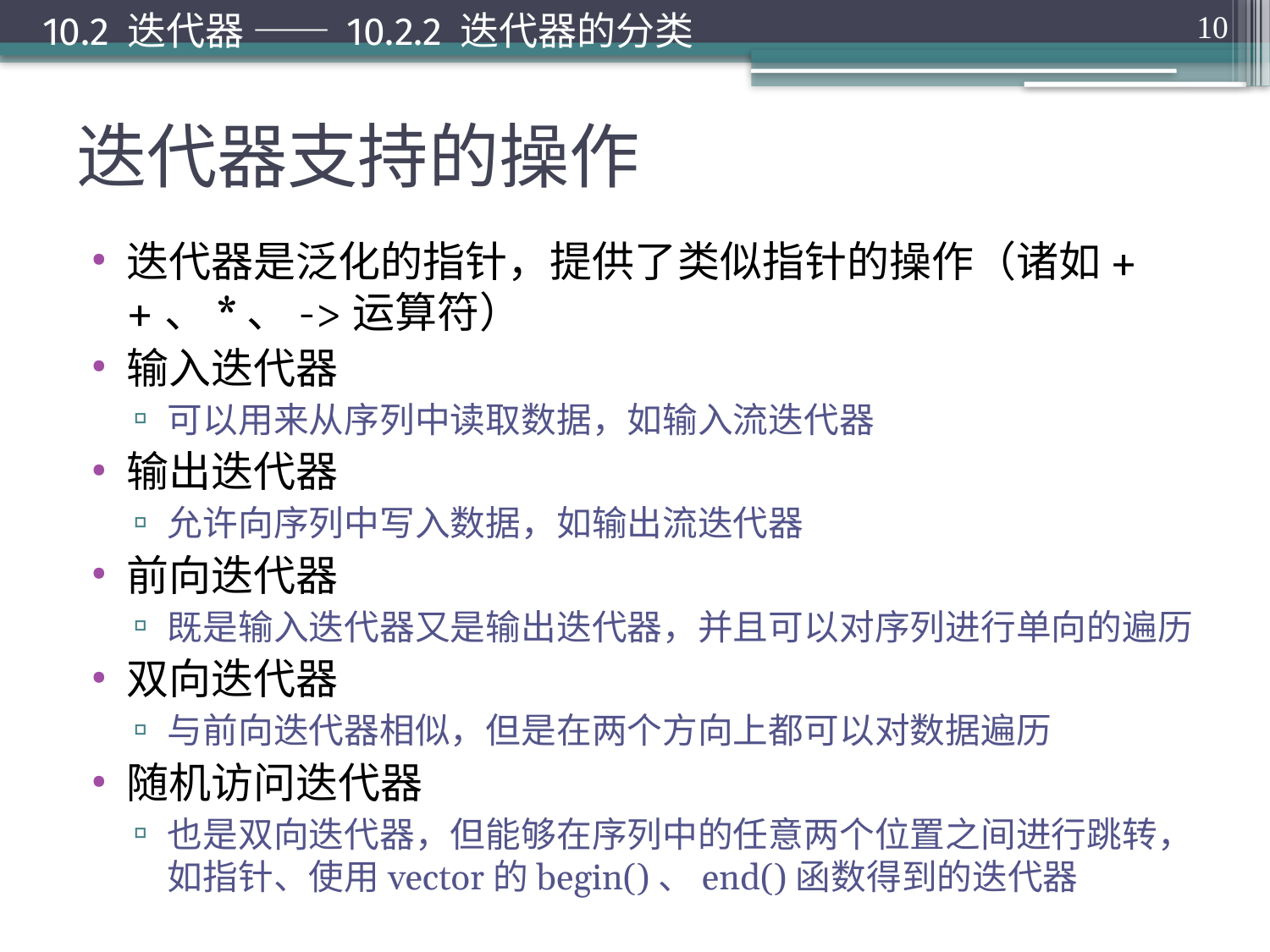

10.2 迭代器 —— 10.2.2 迭代器的分类
10
# 迭代器支持的操作
迭代器是泛化的指针，提供了类似指针的操作（诸如++、*、->运算符）
输入迭代器
可以用来从序列中读取数据，如输入流迭代器
输出迭代器
允许向序列中写入数据，如输出流迭代器
前向迭代器
既是输入迭代器又是输出迭代器，并且可以对序列进行单向的遍历
双向迭代器
与前向迭代器相似，但是在两个方向上都可以对数据遍历
随机访问迭代器
也是双向迭代器，但能够在序列中的任意两个位置之间进行跳转，如指针、使用vector的begin()、end()函数得到的迭代器